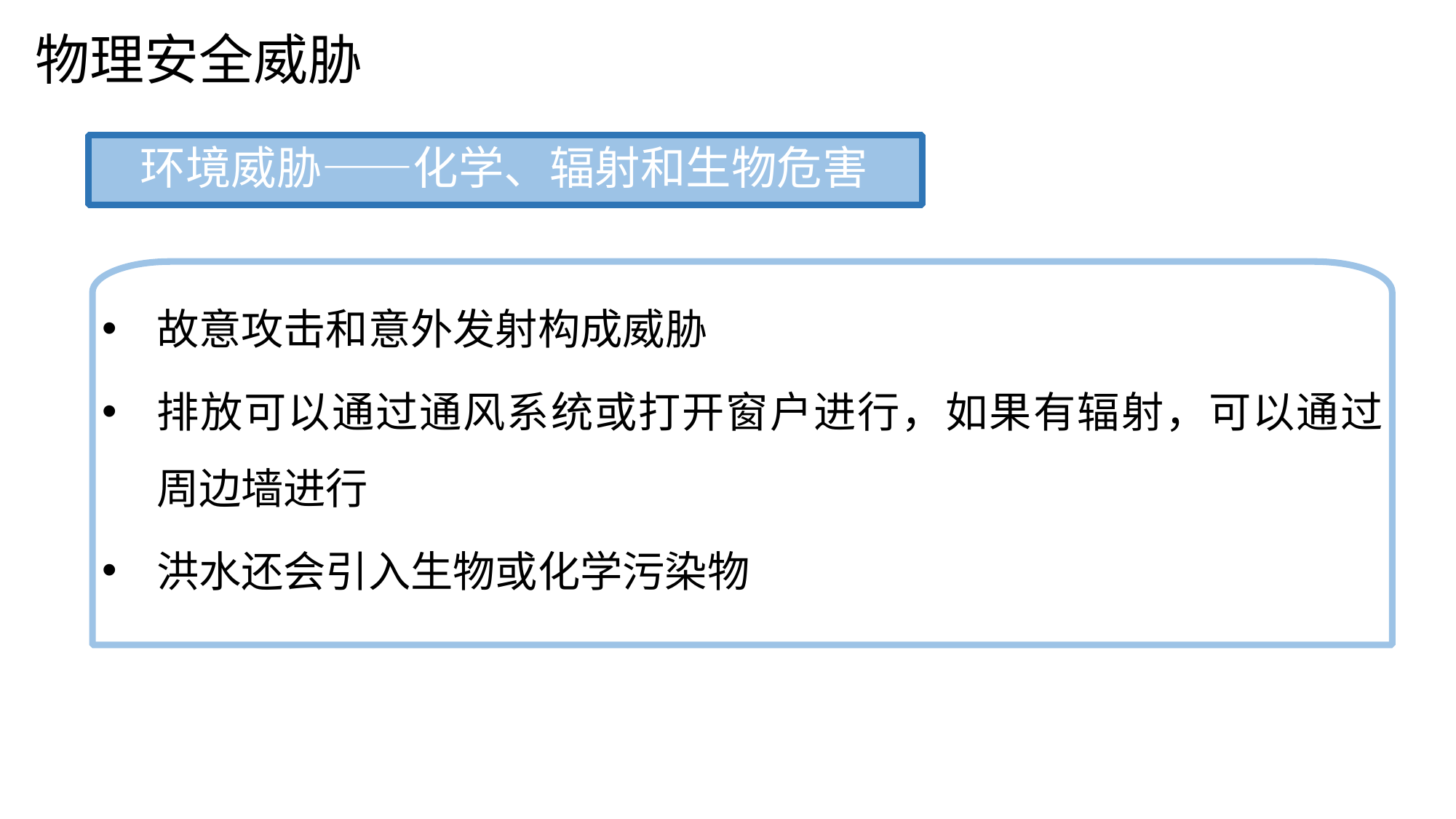

物理安全威胁

环境威胁——化学、辐射和生物危害
故意攻击和意外发射构成威胁
排放可以通过通风系统或打开窗户进行，如果有辐射，可以通过周边墙进行
洪水还会引入生物或化学污染物